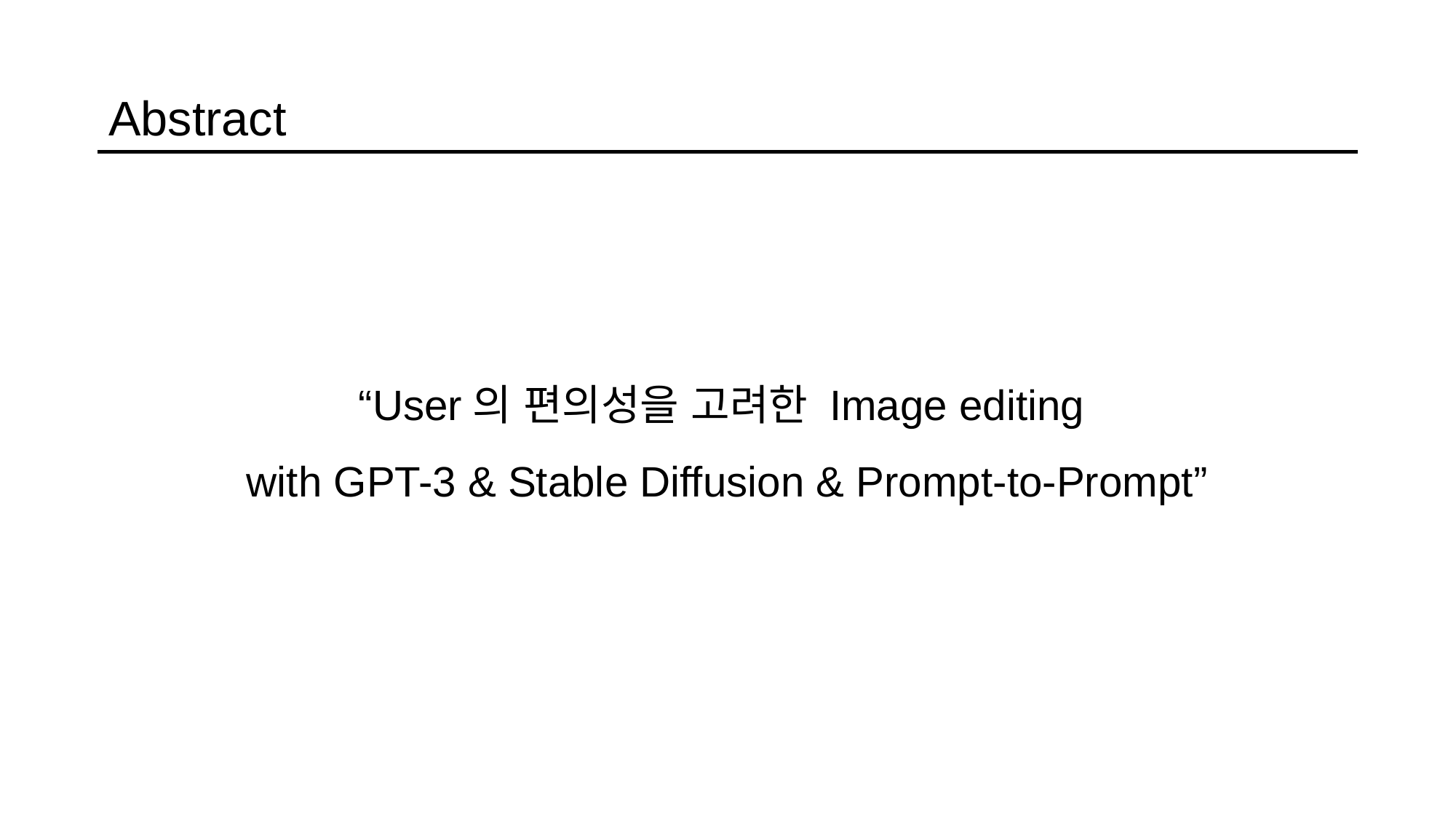

Abstract
“User의 편의성을 고려한 Image editing
with GPT-3 & Stable Diffusion & Prompt-to-Prompt”